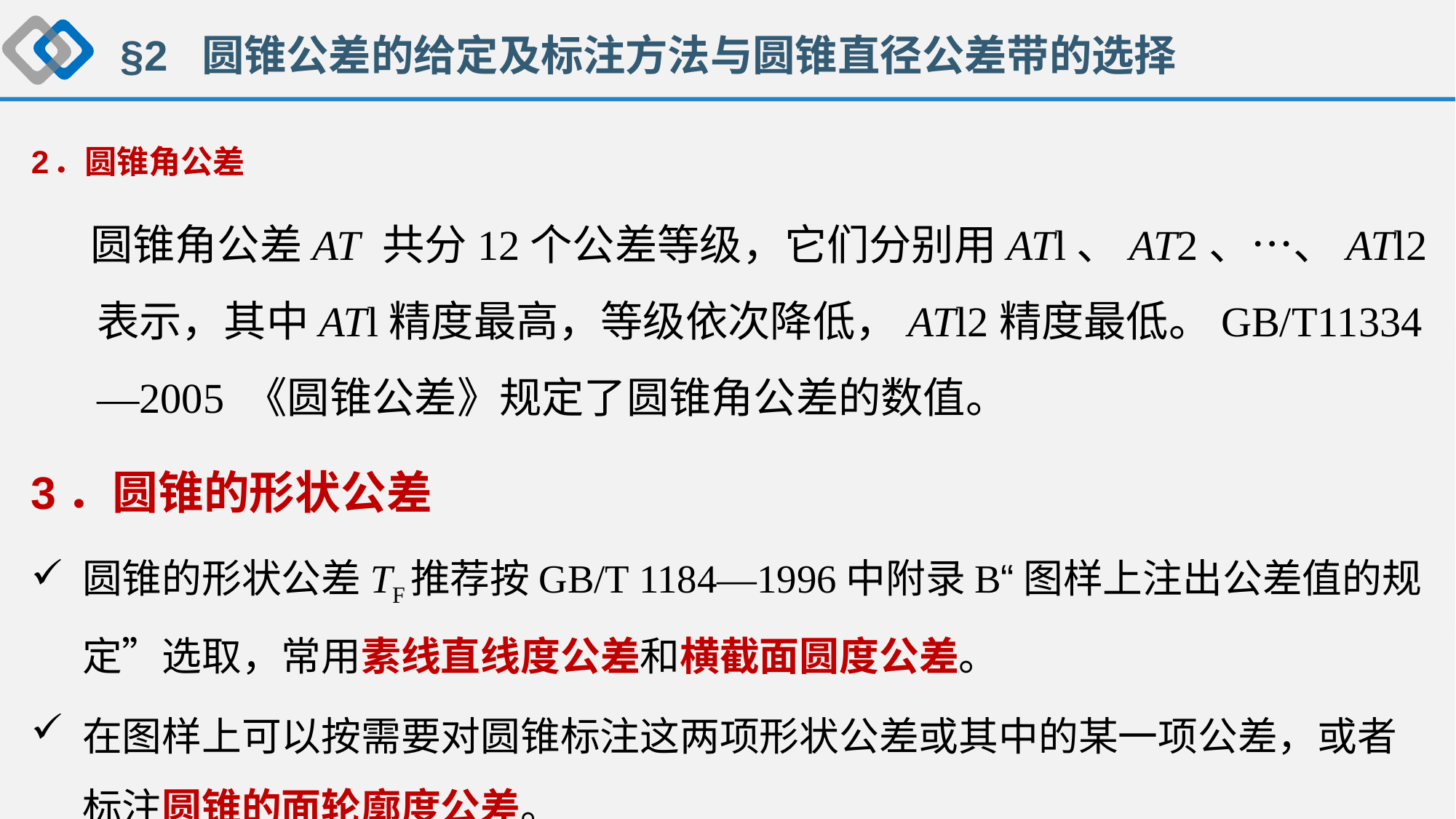

§2  圆锥公差的给定及标注方法与圆锥直径公差带的选择
2．圆锥角公差
    圆锥角公差AT 共分12个公差等级，它们分别用ATl、AT2、…、ATl2表示，其中ATl精度最高，等级依次降低，ATl2精度最低。GB/T11334—2005 《圆锥公差》规定了圆锥角公差的数值。
3．圆锥的形状公差
圆锥的形状公差TF推荐按GB/T 1184—1996中附录B“图样上注出公差值的规定”选取，常用素线直线度公差和横截面圆度公差。
在图样上可以按需要对圆锥标注这两项形状公差或其中的某一项公差，或者标注圆锥的面轮廓度公差。